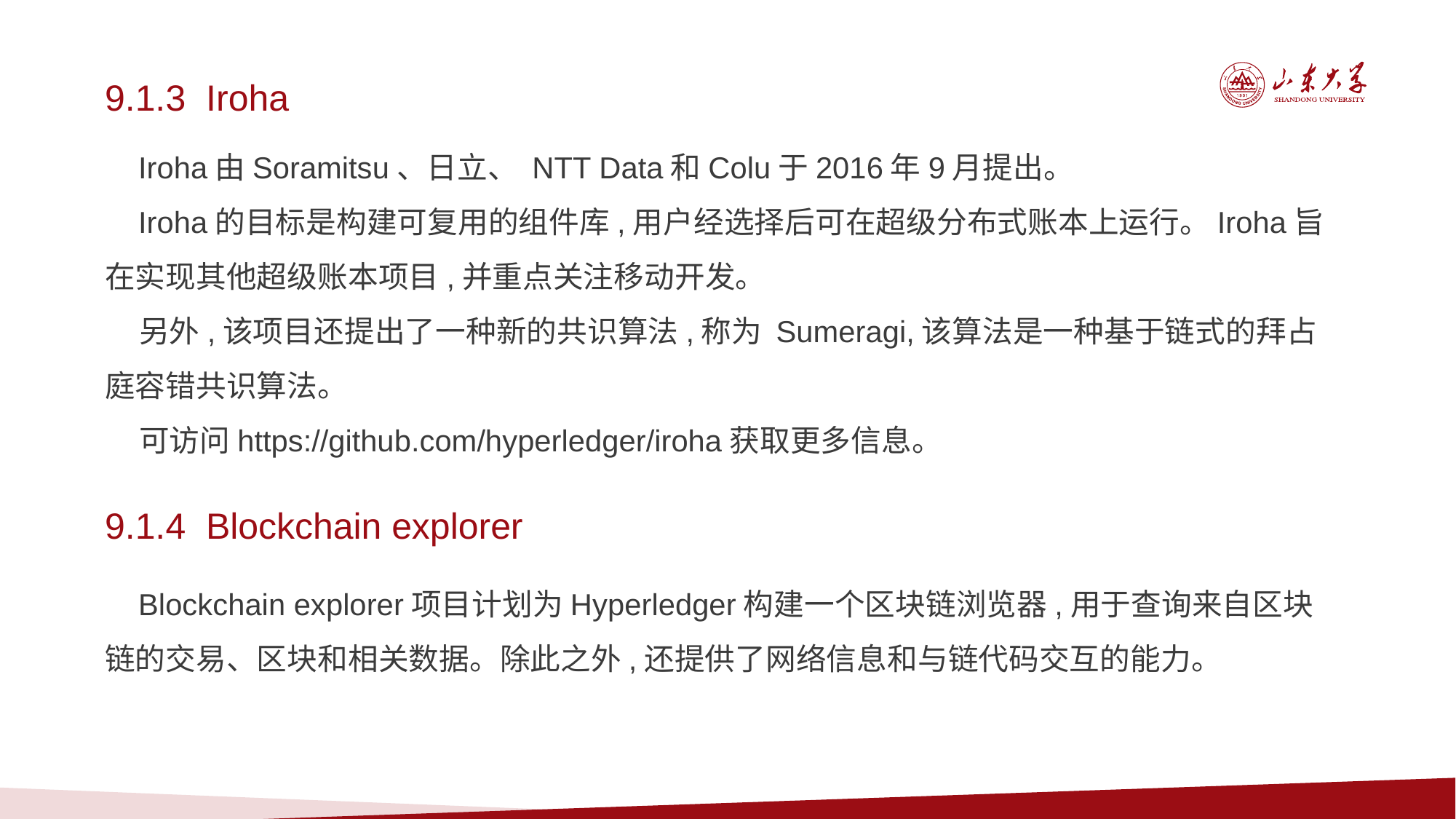

9.1.3  Iroha
    Iroha由Soramitsu、日立、 NTT Data和Colu于2016年9月提出。
    Iroha的目标是构建可复用的组件库,用户经选择后可在超级分布式账本上运行。Iroha旨在实现其他超级账本项目,并重点关注移动开发。
    另外,该项目还提出了一种新的共识算法,称为 Sumeragi,该算法是一种基于链式的拜占庭容错共识算法。
    可访问https://github.com/hyperledger/iroha获取更多信息。
9.1.4  Blockchain explorer
    Blockchain explorer项目计划为Hyperledger构建一个区块链浏览器,用于查询来自区块链的交易、区块和相关数据。除此之外,还提供了网络信息和与链代码交互的能力。